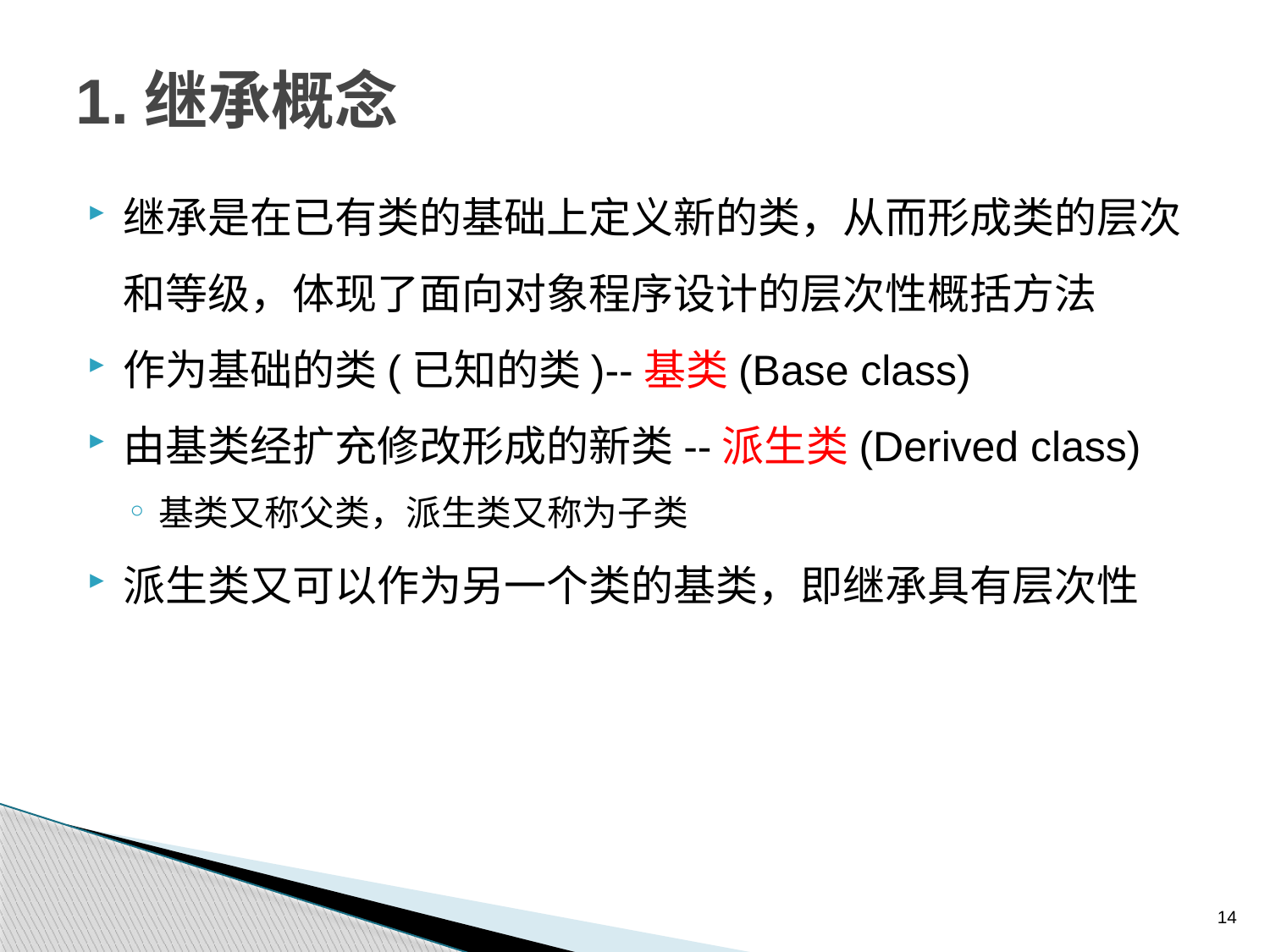

# 1.继承概念
继承是在已有类的基础上定义新的类，从而形成类的层次和等级，体现了面向对象程序设计的层次性概括方法
作为基础的类(已知的类)--基类(Base class)
由基类经扩充修改形成的新类--派生类(Derived class)
基类又称父类，派生类又称为子类
派生类又可以作为另一个类的基类，即继承具有层次性
14